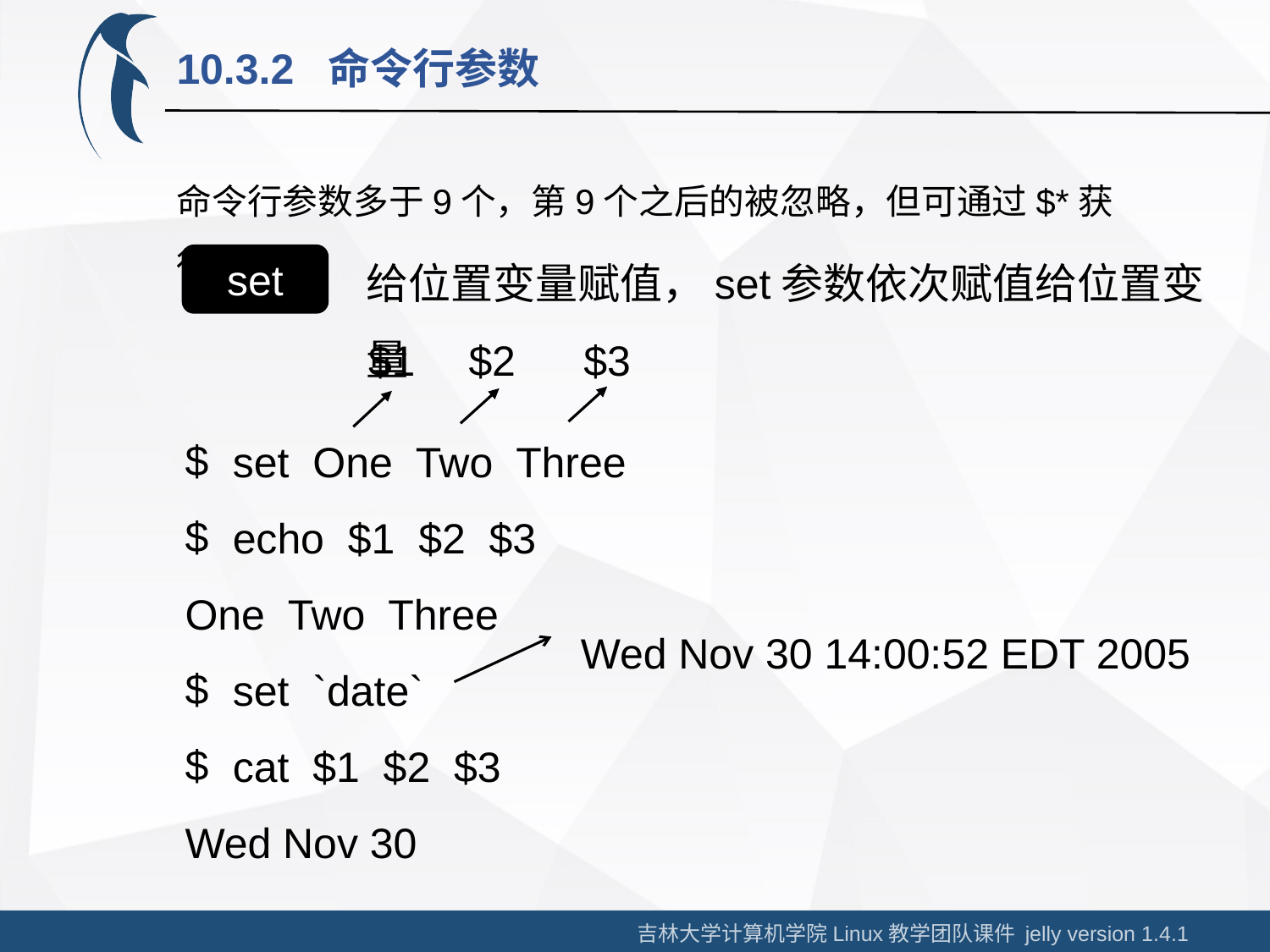

10.3.2  命令行参数
命令行参数多于9个，第9个之后的被忽略，但可通过$*获得
给位置变量赋值，set参数依次赋值给位置变量
set
$1
$2
$3
set  One  Two  Three
echo  $1  $2  $3
One  Two  Three
set  `date`
cat  $1  $2  $3
Wed Nov 30
Wed Nov 30 14:00:52 EDT 2005